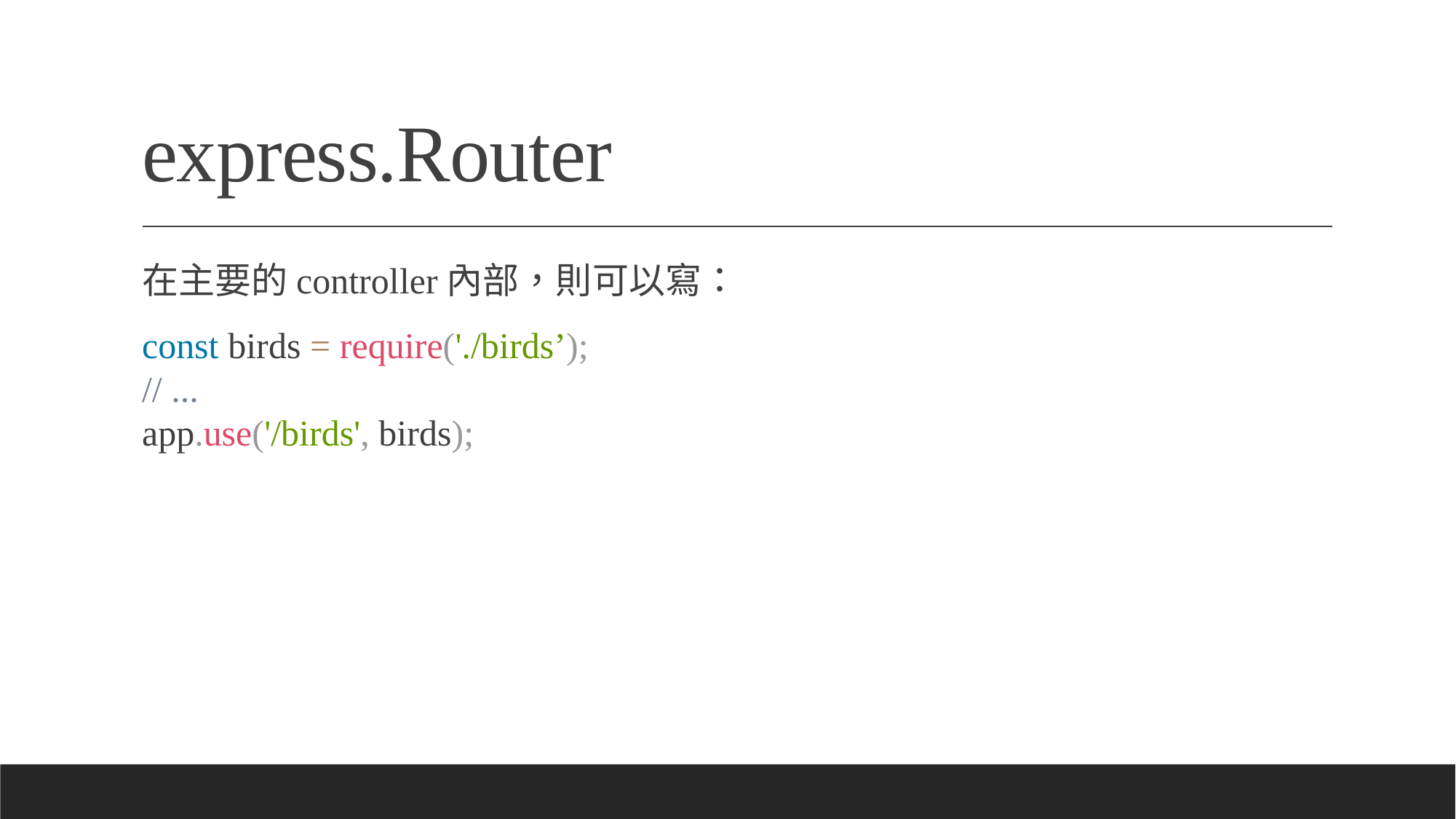

# express.Router
在主要的controller內部，則可以寫：
const birds = require('./birds’);
// ...
app.use('/birds', birds);